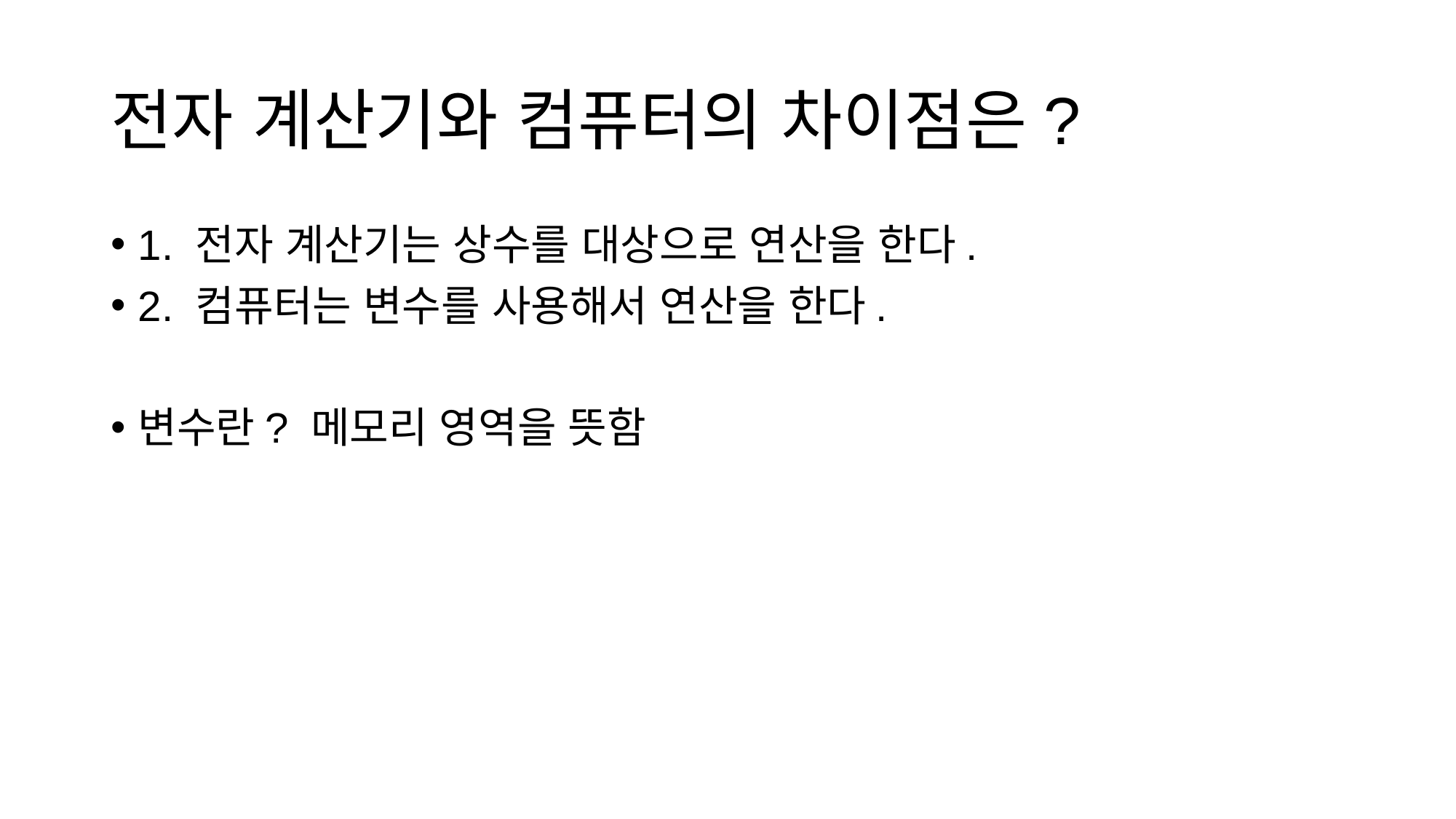

# 전자 계산기와 컴퓨터의 차이점은?
1. 전자 계산기는 상수를 대상으로 연산을 한다.
2. 컴퓨터는 변수를 사용해서 연산을 한다.

변수란? 메모리 영역을 뜻함